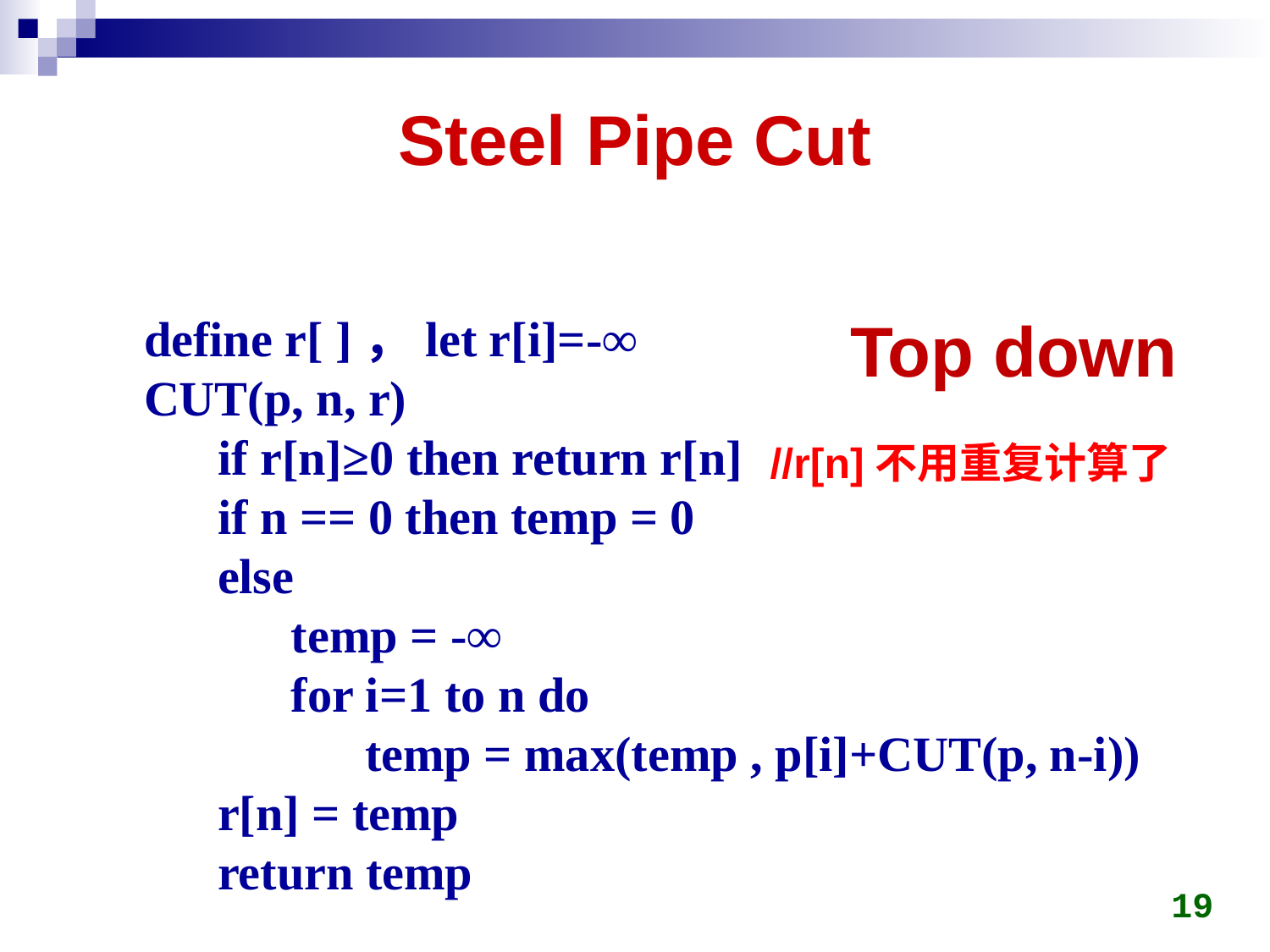

# Steel Pipe Cut
Top down
define r[ ]，let r[i]=-∞
CUT(p, n, r)
      if r[n]≥0 then return r[n]
      if n == 0 then temp = 0
      else
            temp = -∞
            for i=1 to n do
                  temp = max(temp , p[i]+CUT(p, n-i))
      r[n] = temp
      return temp
//r[n]不用重复计算了
19